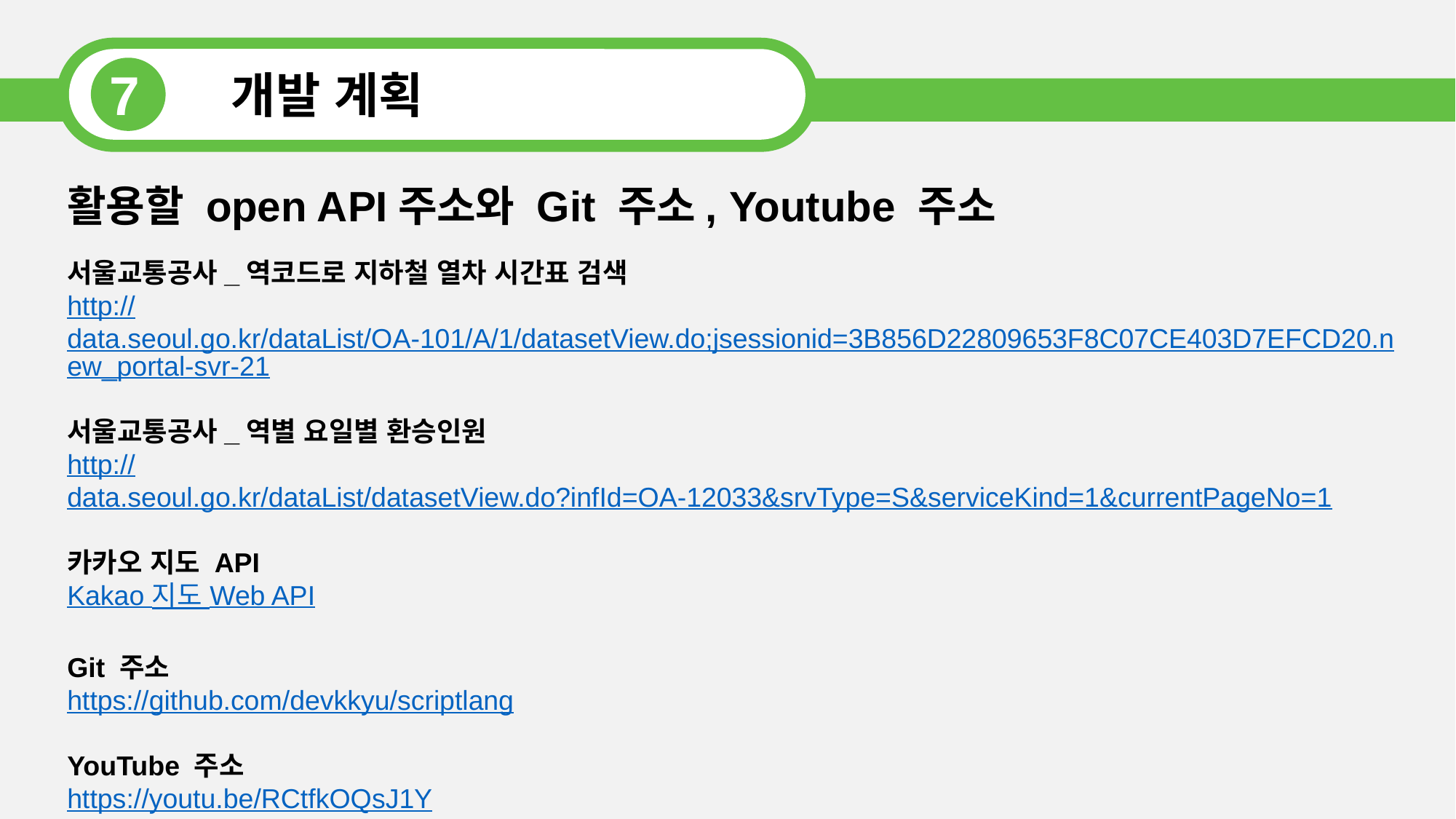

7

개발 계획

활용할 open API주소와 Git 주소, Youtube 주소

서울교통공사_역코드로 지하철 열차 시간표 검색
http://data.seoul.go.kr/dataList/OA-101/A/1/datasetView.do;jsessionid=3B856D22809653F8C07CE403D7EFCD20.new_portal-svr-21

서울교통공사_역별 요일별 환승인원
http://data.seoul.go.kr/dataList/datasetView.do?infId=OA-12033&srvType=S&serviceKind=1&currentPageNo=1

카카오 지도 API
Kakao 지도 Web API

Git 주소
https://github.com/devkkyu/scriptlang

YouTube 주소
https://youtu.be/RCtfkOQsJ1Y